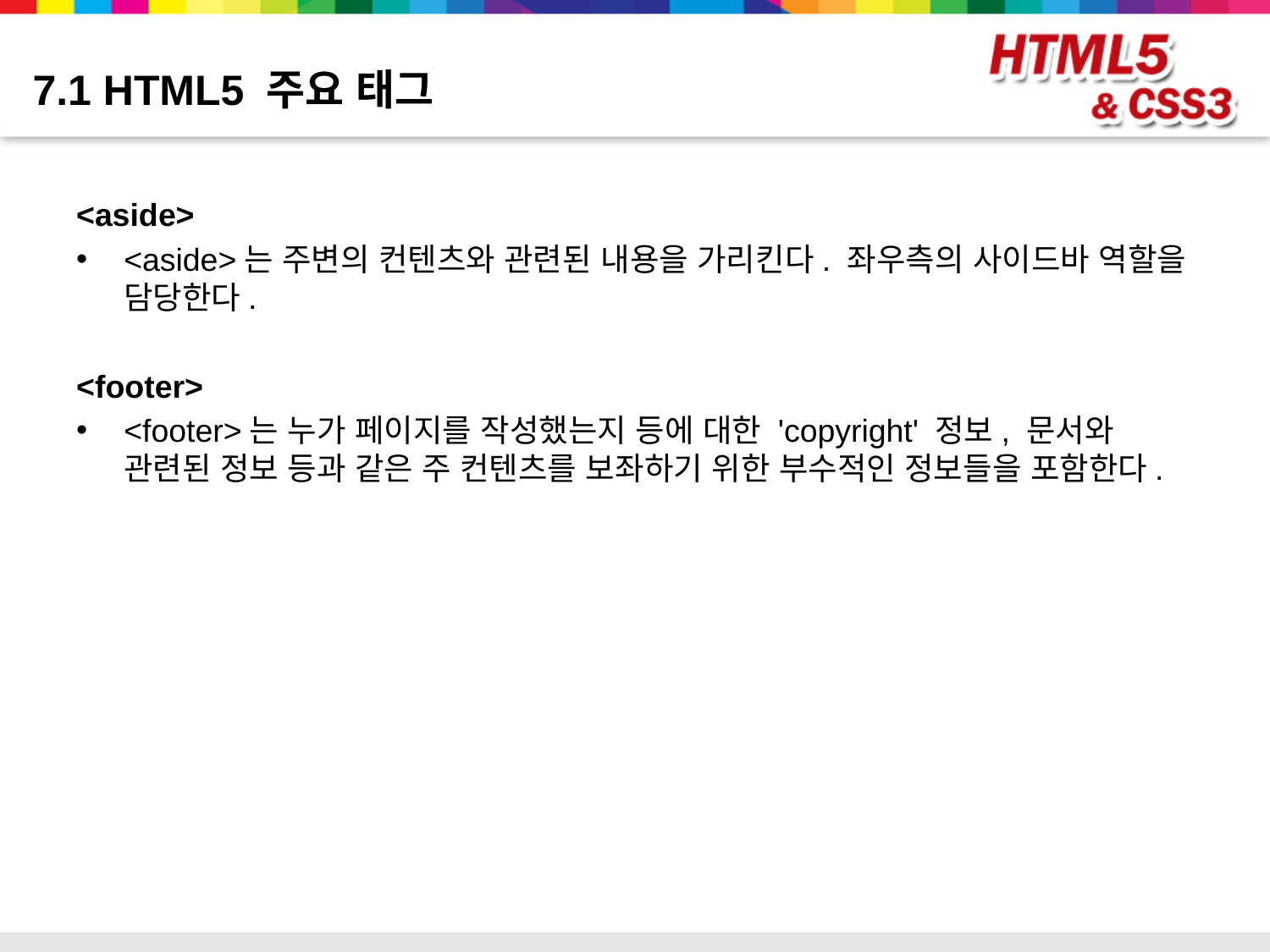

# 7.1 HTML5 주요 태그
<aside>
<aside>는 주변의 컨텐츠와 관련된 내용을 가리킨다. 좌우측의 사이드바 역할을 담당한다.

<footer>
<footer>는 누가 페이지를 작성했는지 등에 대한 'copyright' 정보, 문서와 관련된 정보 등과 같은 주 컨텐츠를 보좌하기 위한 부수적인 정보들을 포함한다.